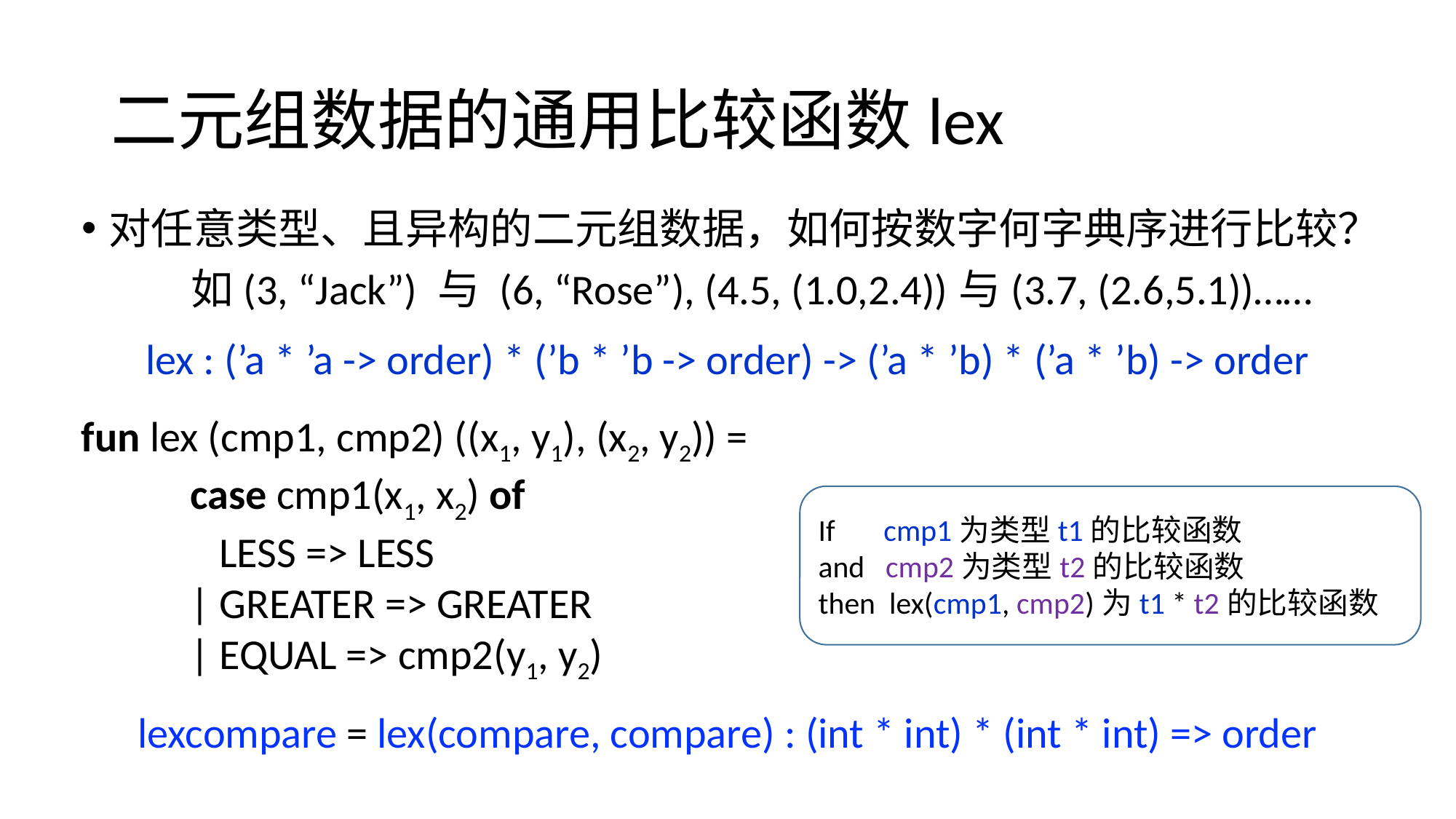

# 二元组数据的通用比较函数lex
对任意类型、且异构的二元组数据，如何按数字何字典序进行比较？
	如(3, “Jack”) 与 (6, “Rose”), (4.5, (1.0,2.4))与(3.7, (2.6,5.1))……
lex : (’a * ’a -> order) * (’b * ’b -> order) -> (’a * ’b) * (’a * ’b) -> order
fun lex (cmp1, cmp2) ((x1, y1), (x2, y2)) =
	case cmp1(x1, x2) of
	   LESS => LESS
	| GREATER => GREATER
	| EQUAL => cmp2(y1, y2)
If       cmp1为类型t1的比较函数
and   cmp2为类型t2的比较函数
then  lex(cmp1, cmp2)为t1 * t2的比较函数
lexcompare = lex(compare, compare) : (int * int) * (int * int) => order